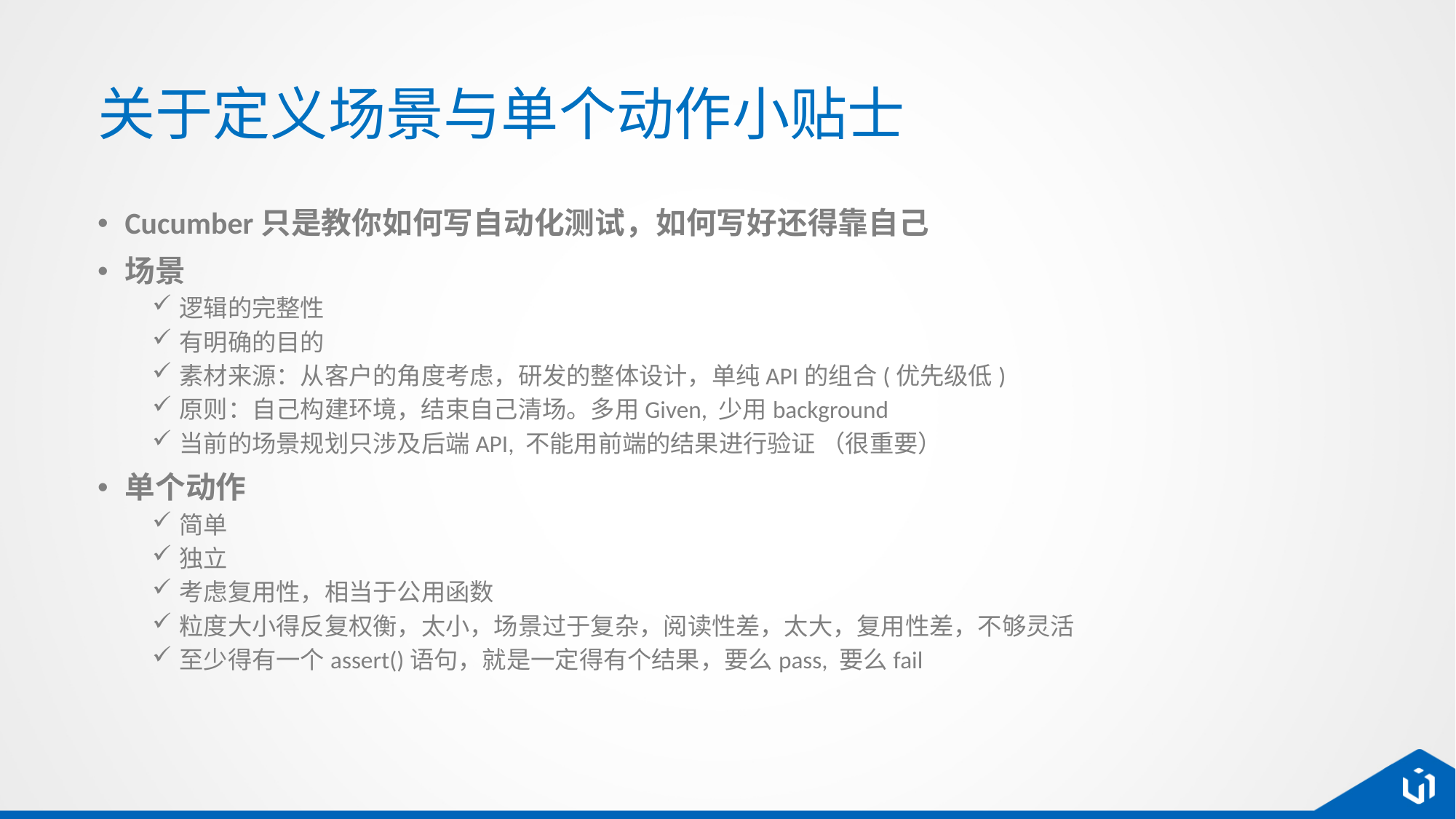

# 关于定义场景与单个动作小贴士
Cucumber只是教你如何写自动化测试，如何写好还得靠自己
场景
逻辑的完整性
有明确的目的
素材来源：从客户的角度考虑，研发的整体设计，单纯API的组合(优先级低)
原则：自己构建环境，结束自己清场。多用Given, 少用background
当前的场景规划只涉及后端API, 不能用前端的结果进行验证 （很重要）
单个动作
简单
独立
考虑复用性，相当于公用函数
粒度大小得反复权衡，太小，场景过于复杂，阅读性差，太大，复用性差，不够灵活
至少得有一个assert()语句，就是一定得有个结果，要么pass, 要么fail